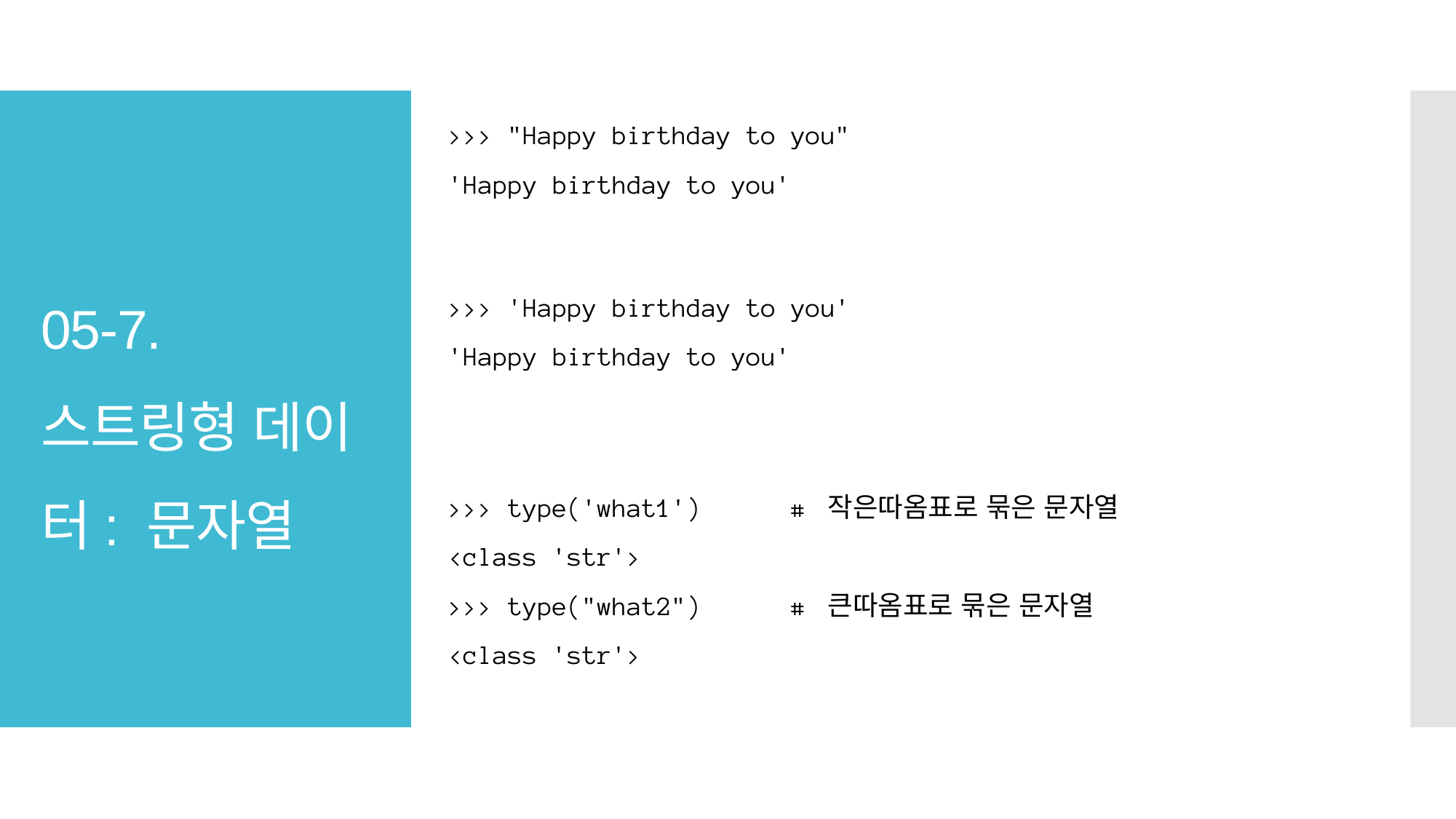

>>> "Happy birthday to you"
'Happy birthday to you'
# 05-7. 스트링형 데이터: 문자열
>>> 'Happy birthday to you'
'Happy birthday to you'
>>> type('what1')      # 작은따옴표로 묶은 문자열
<class 'str'>
>>> type("what2")      # 큰따옴표로 묶은 문자열
<class 'str'>